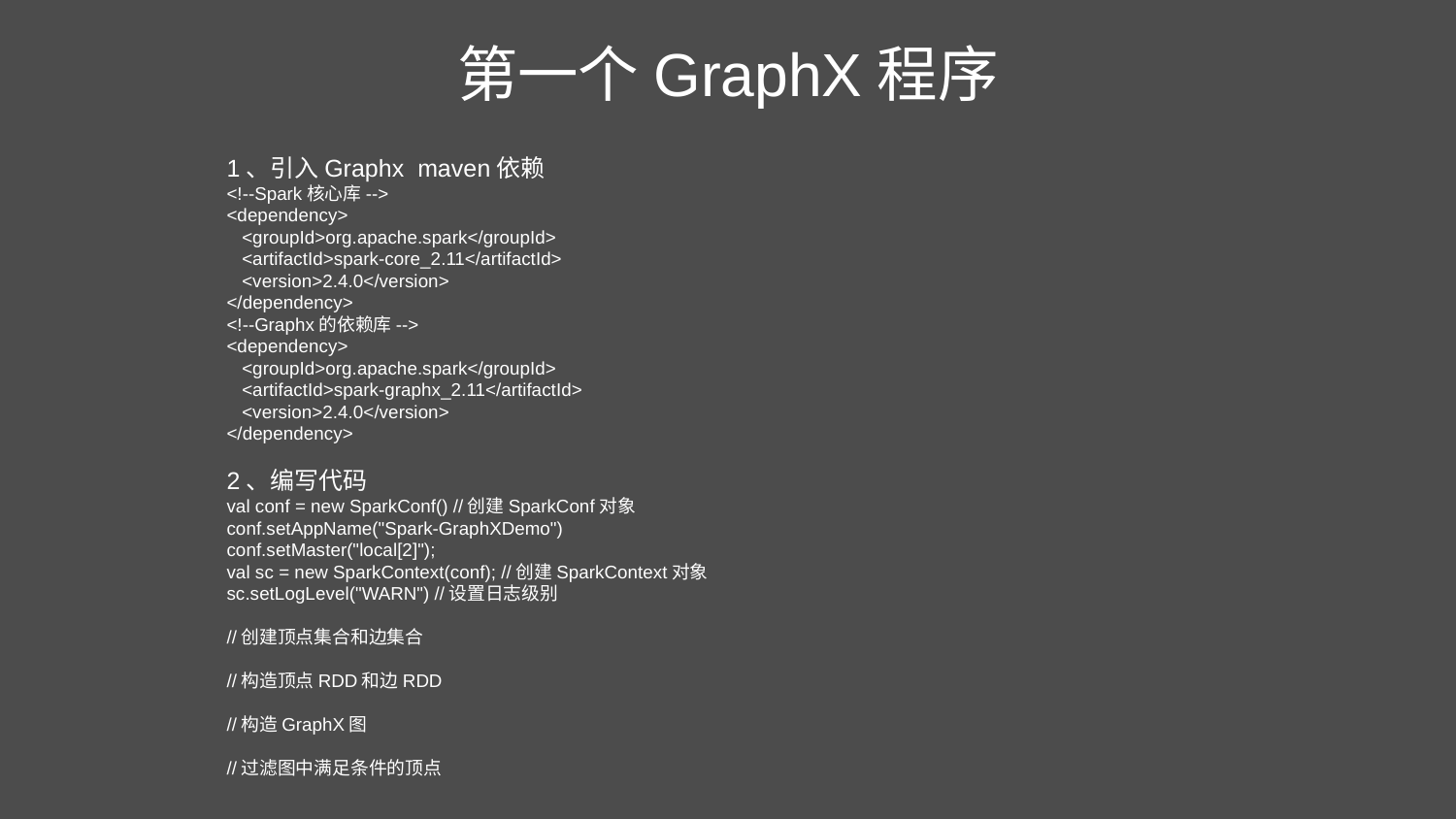

第一个GraphX程序

1、引入Graphx  maven依赖
<!--Spark核心库-->
<dependency>
   <groupId>org.apache.spark</groupId>
   <artifactId>spark-core_2.11</artifactId>
   <version>2.4.0</version>
</dependency>
<!--Graphx的依赖库-->
<dependency>
   <groupId>org.apache.spark</groupId>
   <artifactId>spark-graphx_2.11</artifactId>
   <version>2.4.0</version>
</dependency>

2、编写代码
val conf = new SparkConf() //创建SparkConf对象
conf.setAppName("Spark-GraphXDemo")
conf.setMaster("local[2]");
val sc = new SparkContext(conf); //创建SparkContext对象
sc.setLogLevel("WARN") //设置日志级别

//创建顶点集合和边集合

//构造顶点RDD和边RDD

//构造GraphX图

//过滤图中满足条件的顶点